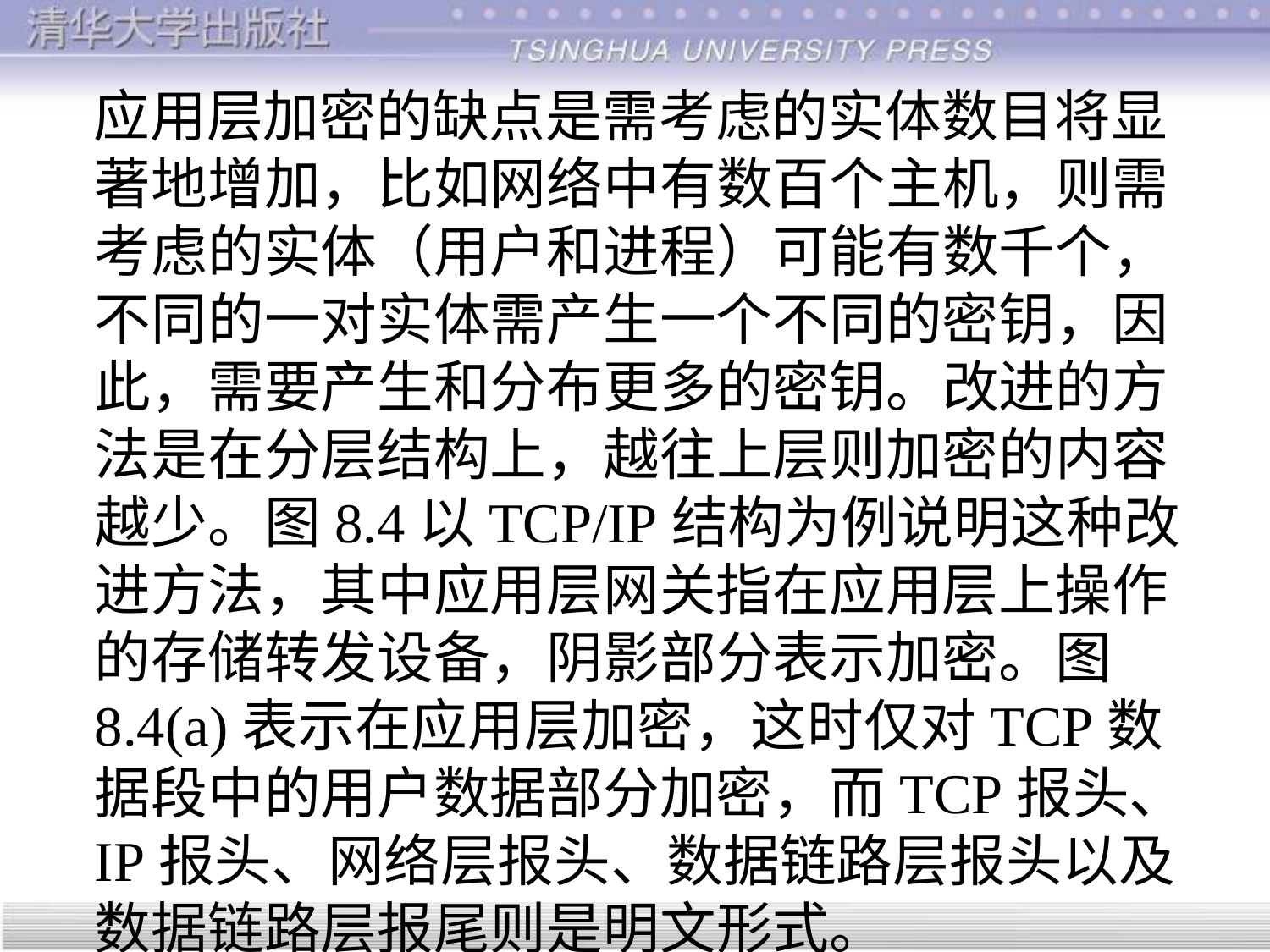

应用层加密的缺点是需考虑的实体数目将显著地增加，比如网络中有数百个主机，则需考虑的实体（用户和进程）可能有数千个，不同的一对实体需产生一个不同的密钥，因此，需要产生和分布更多的密钥。改进的方法是在分层结构上，越往上层则加密的内容越少。图8.4以TCP/IP结构为例说明这种改进方法，其中应用层网关指在应用层上操作的存储转发设备，阴影部分表示加密。图8.4(a)表示在应用层加密，这时仅对TCP数据段中的用户数据部分加密，而TCP报头、IP报头、网络层报头、数据链路层报头以及数据链路层报尾则是明文形式。